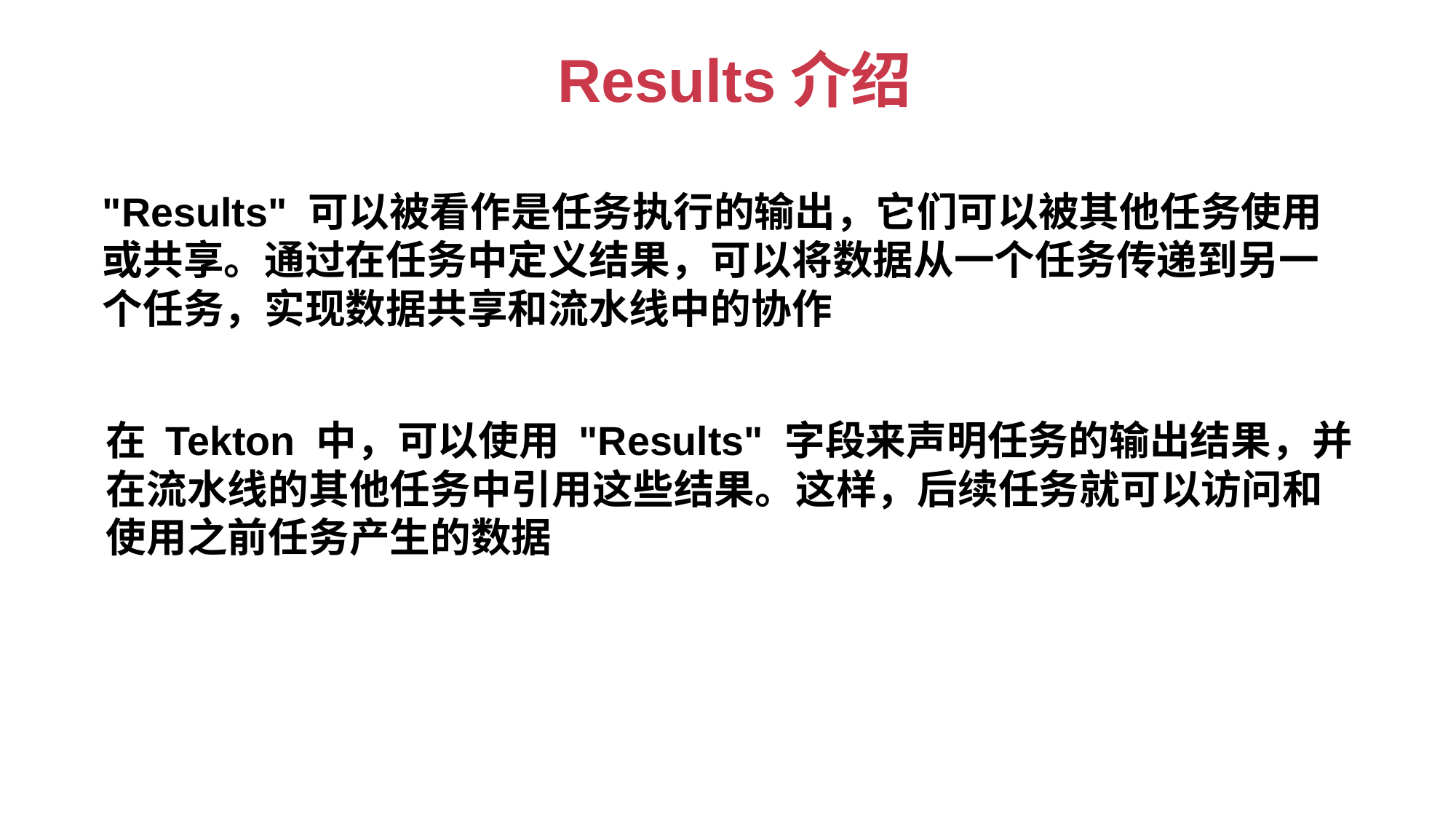

Results介绍
"Results" 可以被看作是任务执行的输出，它们可以被其他任务使用或共享。通过在任务中定义结果，可以将数据从一个任务传递到另一个任务，实现数据共享和流水线中的协作

在 Tekton 中，可以使用 "Results" 字段来声明任务的输出结果，并在流水线的其他任务中引用这些结果。这样，后续任务就可以访问和使用之前任务产生的数据